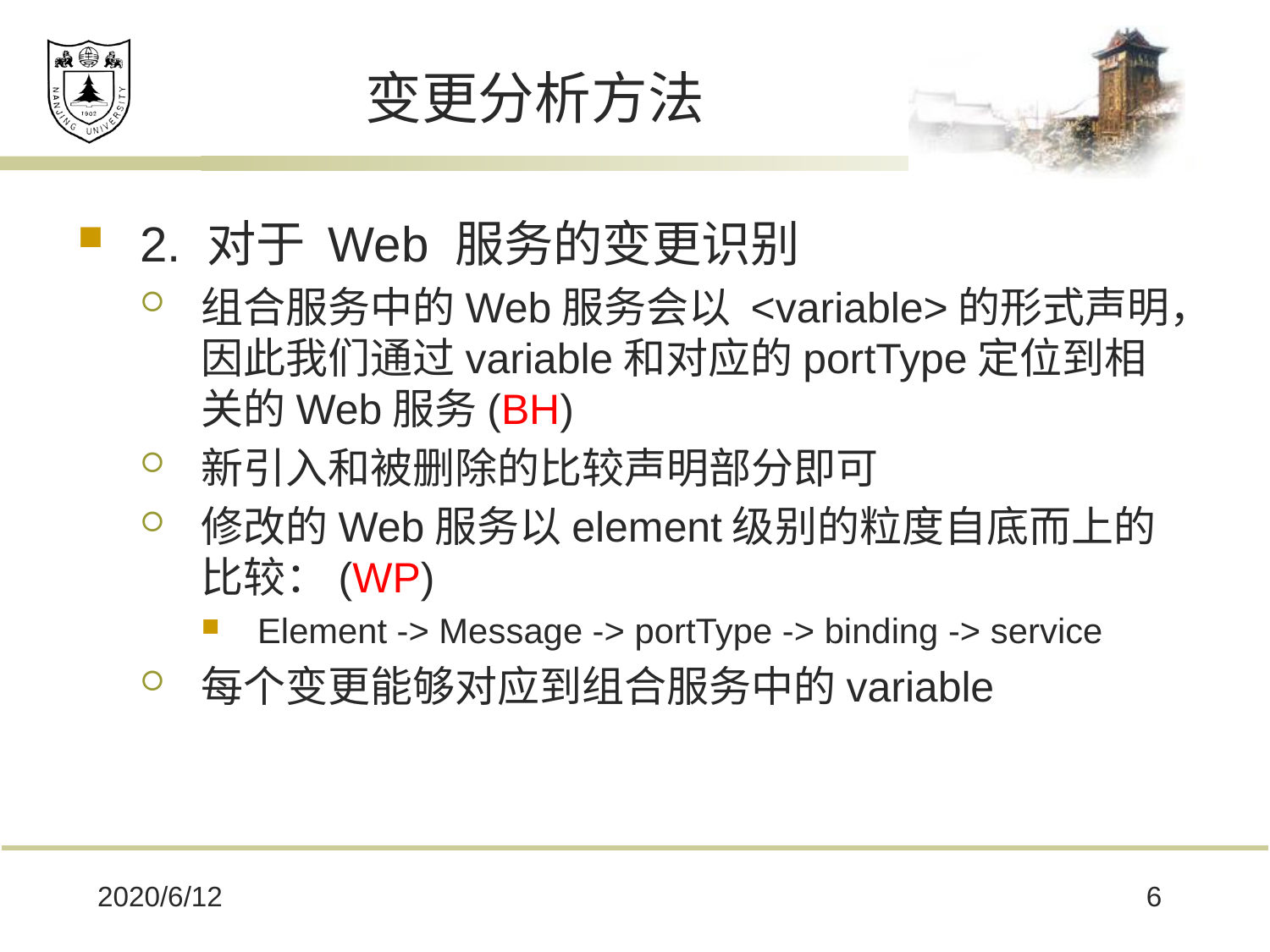

# 变更分析方法
2. 对于 Web 服务的变更识别
组合服务中的Web服务会以 <variable>的形式声明，因此我们通过variable和对应的portType定位到相关的Web服务(BH)
新引入和被删除的比较声明部分即可
修改的Web服务以element级别的粒度自底而上的比较：(WP)
Element -> Message -> portType -> binding -> service
每个变更能够对应到组合服务中的variable

2020/6/12
6